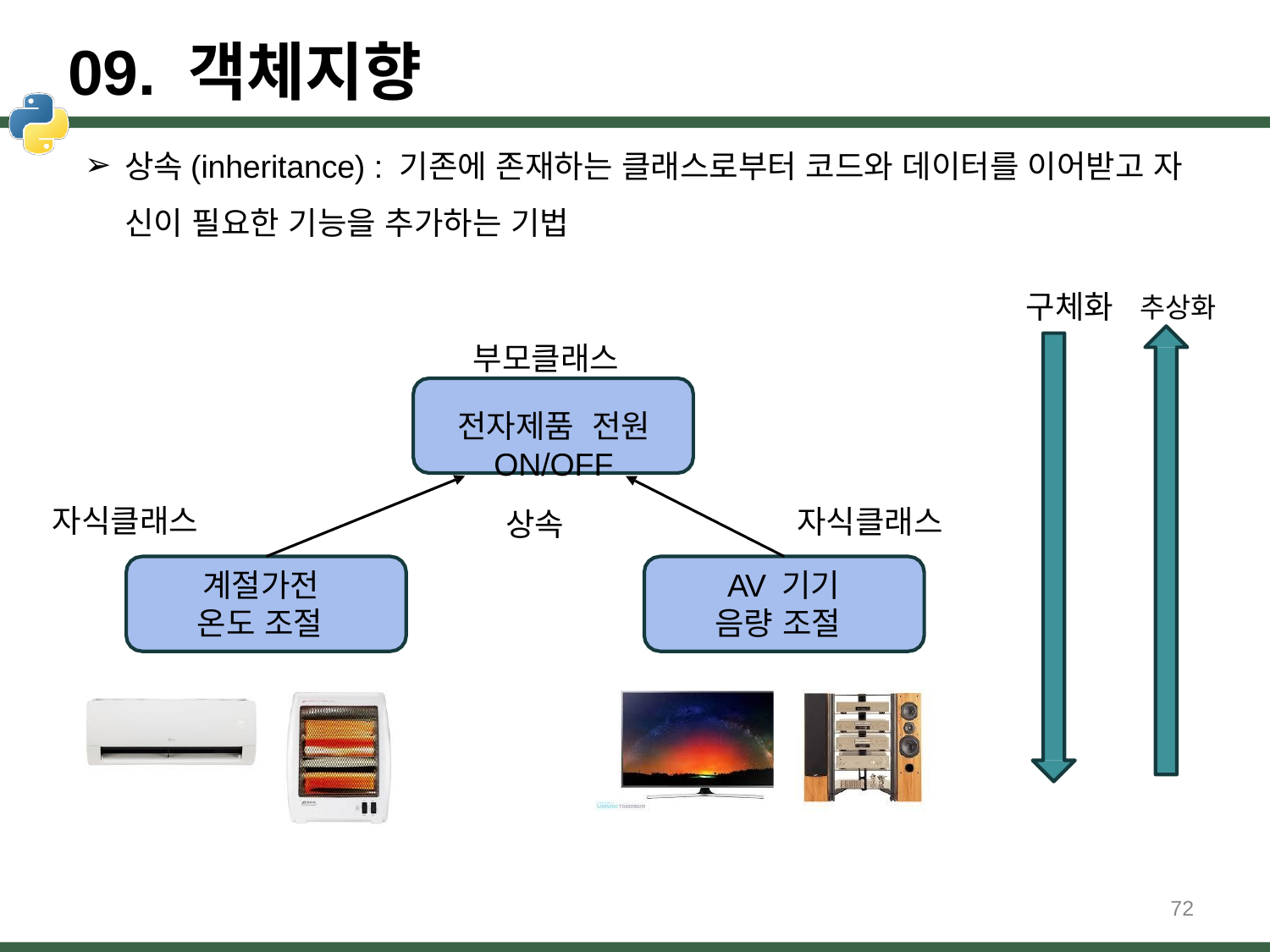

# 09. 객체지향

상속(inheritance) : 기존에 존재하는 클래스로부터 코드와 데이터를 이어받고 자  신이 필요한 기능을 추가하는 기법
구체화	추상화
부모클래스
전자제품  전원 ON/OFF

자식클래스
계절가전  온도 조절
자식클래스
AV 기기  음량 조절
상속

72